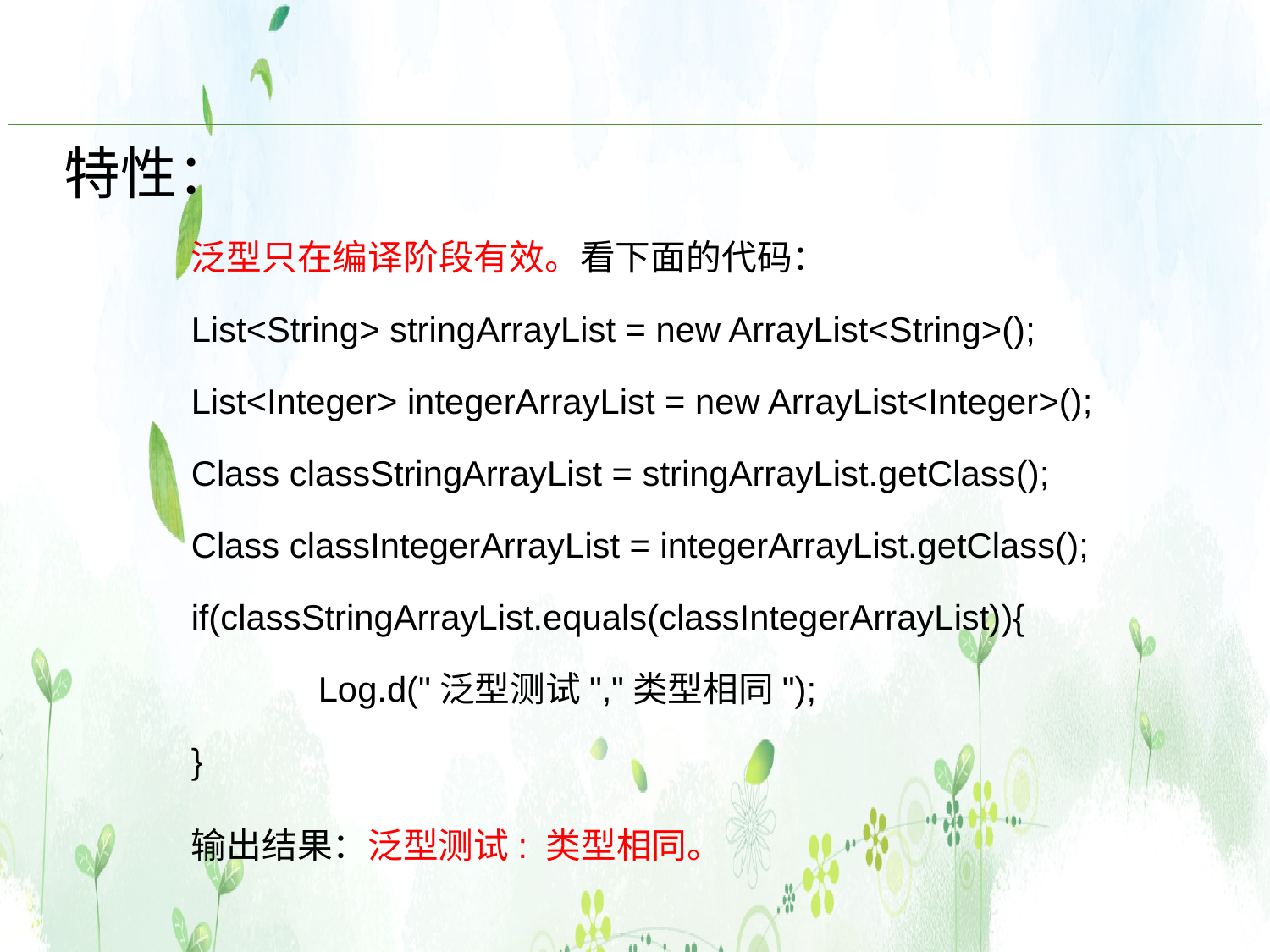

特性：
	泛型只在编译阶段有效。看下面的代码：
	List<String> stringArrayList = new ArrayList<String>();
	List<Integer> integerArrayList = new ArrayList<Integer>();
	Class classStringArrayList = stringArrayList.getClass();
	Class classIntegerArrayList = integerArrayList.getClass();
	if(classStringArrayList.equals(classIntegerArrayList)){
    		Log.d("泛型测试","类型相同");
	}

	输出结果：泛型测试: 类型相同。